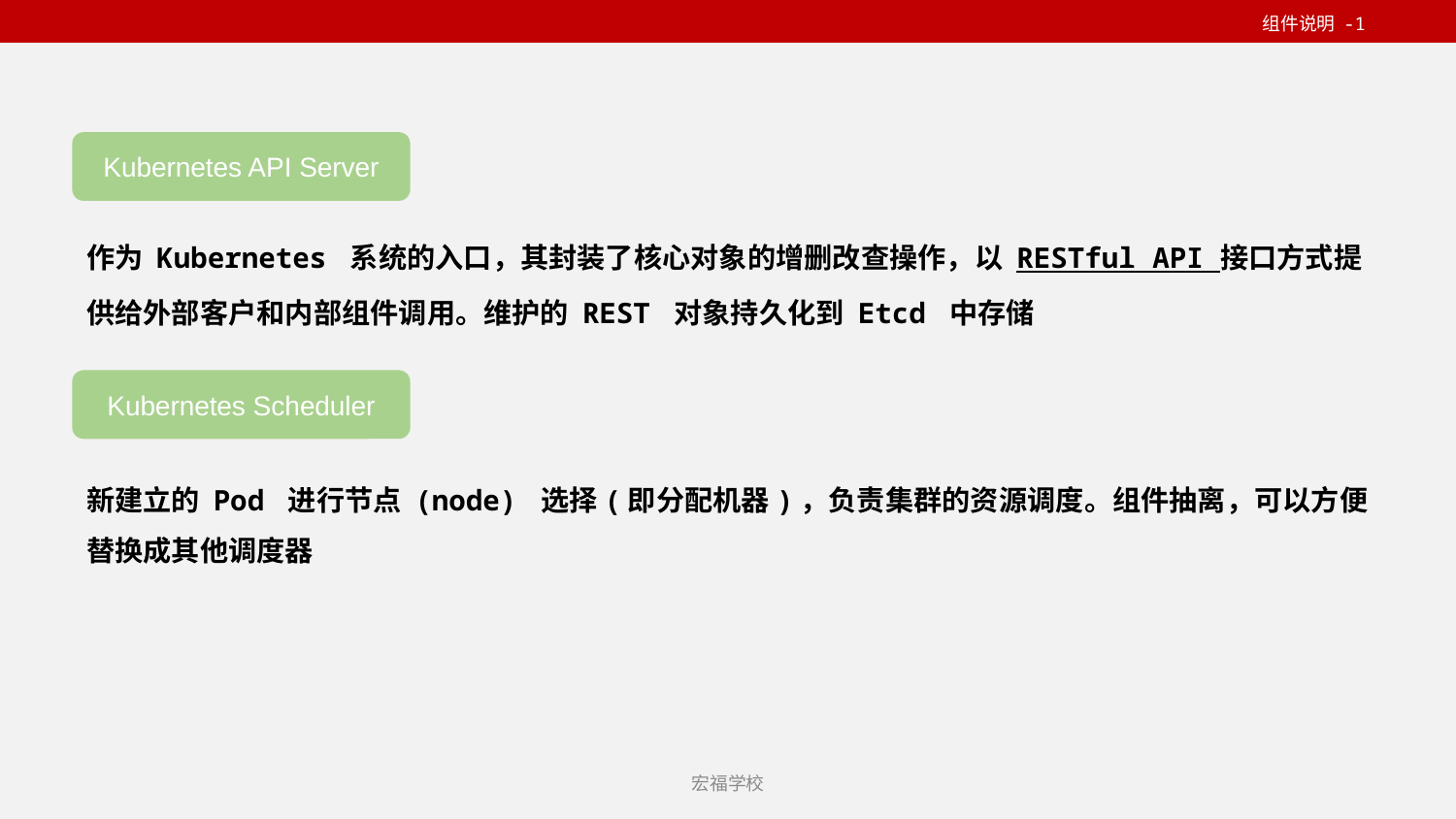

组件说明 -1
Kubernetes API Server
作为 Kubernetes 系统的入口，其封装了核心对象的增删改查操作，以 RESTful API 接口方式提供给外部客户和内部组件调用。维护的 REST 对象持久化到 Etcd 中存储
Kubernetes Scheduler
新建立的 Pod 进行节点 (node) 选择(即分配机器)，负责集群的资源调度。组件抽离，可以方便替换成其他调度器
10
宏福学校